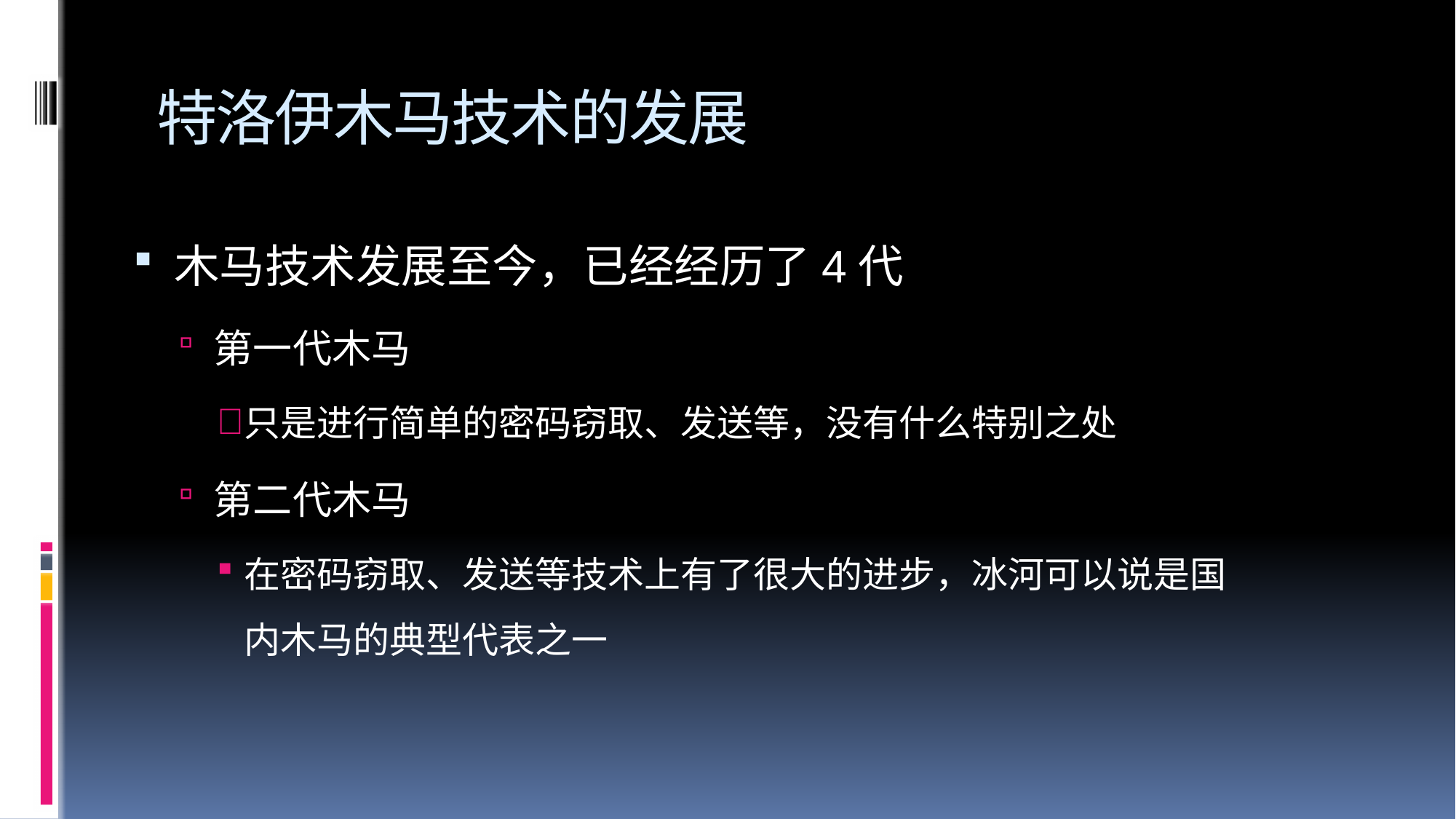

# 特洛伊木马技术的发展
木马技术发展至今，已经经历了4代
第一代木马
只是进行简单的密码窃取、发送等，没有什么特别之处
第二代木马
在密码窃取、发送等技术上有了很大的进步，冰河可以说是国内木马的典型代表之一